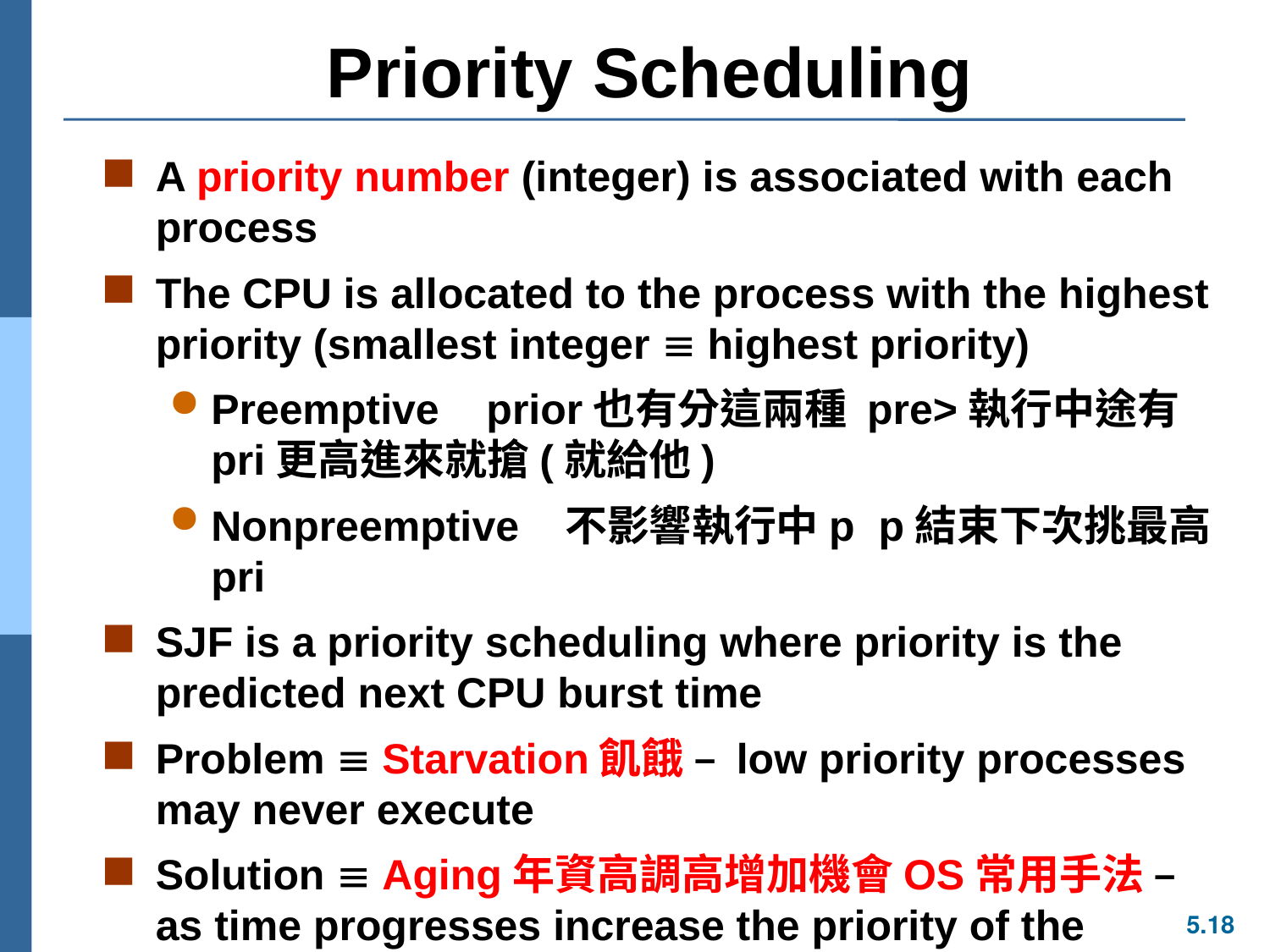

# Priority Scheduling
A priority number (integer) is associated with each process
The CPU is allocated to the process with the highest priority (smallest integer ≡ highest priority)
Preemptive    prior也有分這兩種 pre>執行中途有pri更高進來就搶(就給他)
Nonpreemptive   不影響執行中p  p結束下次挑最高pri
SJF is a priority scheduling where priority is the predicted next CPU burst time
Problem ≡ Starvation飢餓 – low priority processes may never execute
Solution ≡ Aging年資高調高增加機會OS常用手法 – as time progresses increase the priority of the process